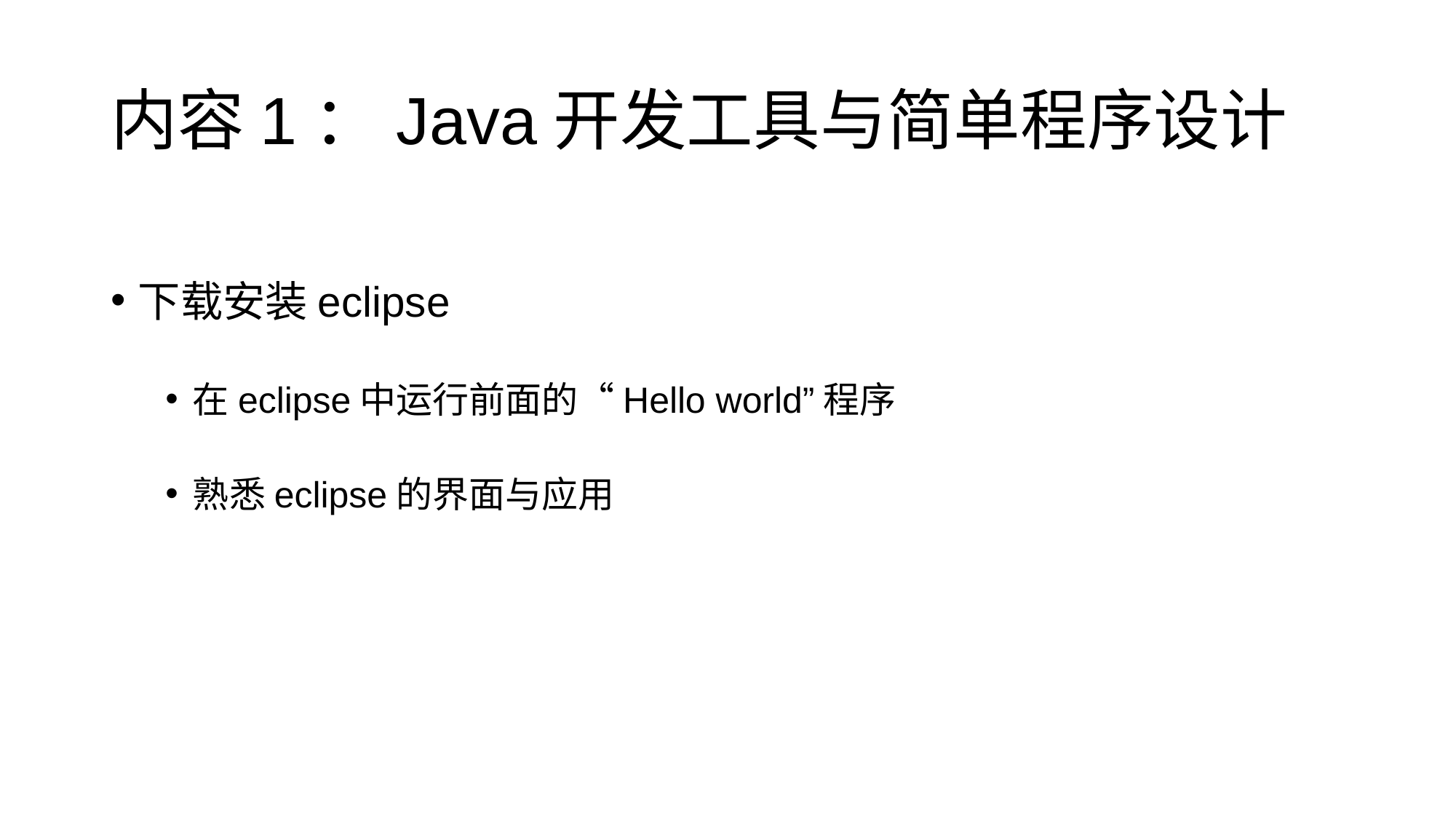

# 内容1：Java开发工具与简单程序设计
下载安装eclipse
在eclipse中运行前面的“Hello world”程序
熟悉eclipse的界面与应用